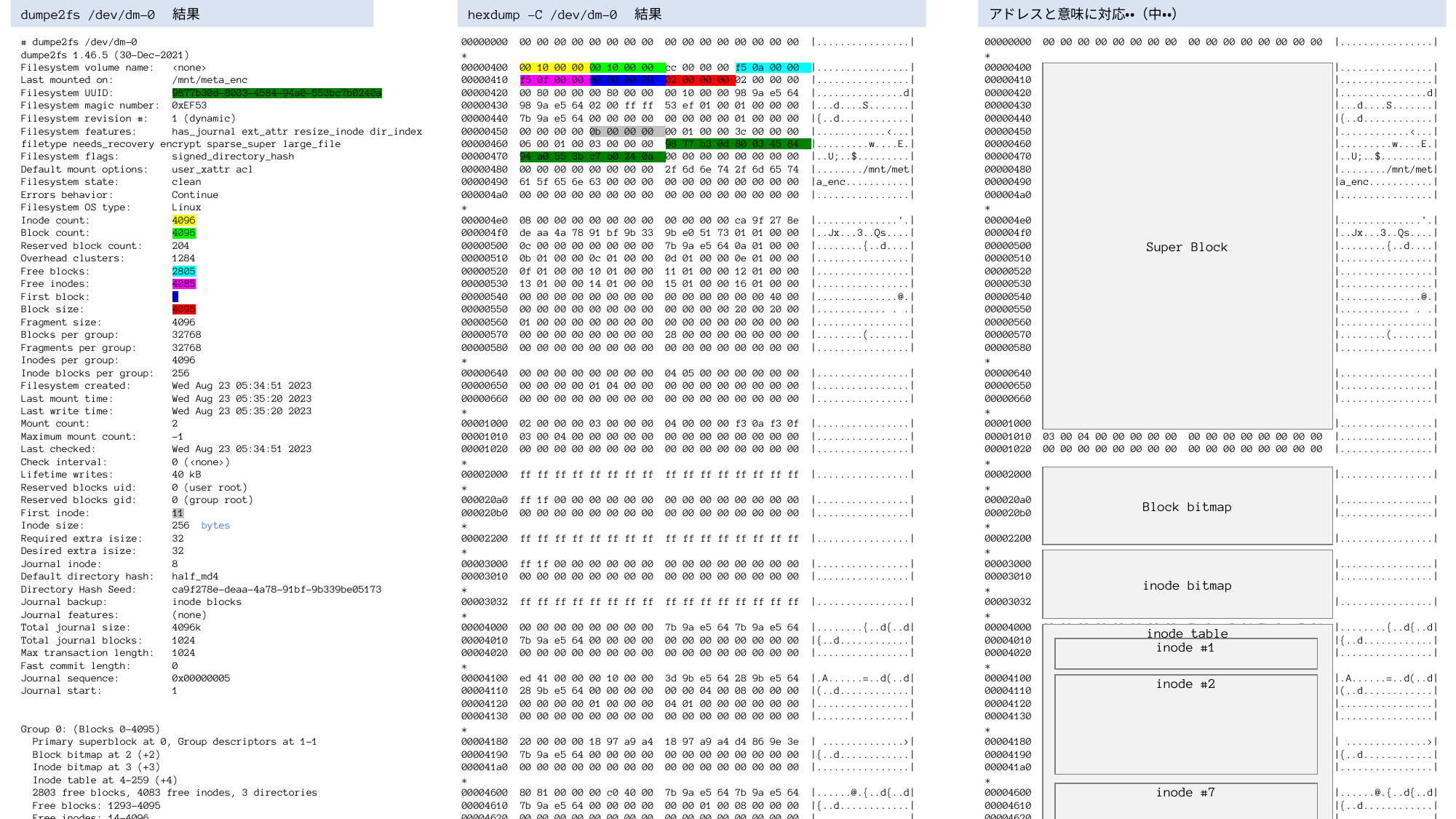

dumpe2fs /dev/dm-0　結果
hexdump –C /dev/dm-0　結果
アドレスと意味に対応・・（中・・）
# dumpe2fs /dev/dm-0
dumpe2fs 1.46.5 (30-Dec-2021)
Filesystem volume name:   <none>
Last mounted on:          /mnt/meta_enc
Filesystem UUID:          9877b30d-8003-4584-94a0-553bc7b0240a
Filesystem magic number:  0xEF53
Filesystem revision #:    1 (dynamic)
Filesystem features:      has_journal ext_attr resize_inode dir_index filetype needs_recovery encrypt sparse_super large_file
Filesystem flags:         signed_directory_hash
Default mount options:    user_xattr acl
Filesystem state:         clean
Errors behavior:          Continue
Filesystem OS type:       Linux
Inode count:              4096
Block count:              4096
Reserved block count:     204
Overhead clusters:        1284
Free blocks:              2805
Free inodes:              4085
First block:              0
Block size:               4096
Fragment size:            4096
Blocks per group:         32768
Fragments per group:      32768
Inodes per group:         4096
Inode blocks per group:   256
Filesystem created:       Wed Aug 23 05:34:51 2023
Last mount time:          Wed Aug 23 05:35:20 2023
Last write time:          Wed Aug 23 05:35:20 2023
Mount count:              2
Maximum mount count:      -1
Last checked:             Wed Aug 23 05:34:51 2023
Check interval:           0 (<none>)
Lifetime writes:          40 kB
Reserved blocks uid:      0 (user root)
Reserved blocks gid:      0 (group root)
First inode:              11
Inode size:               256  bytes
Required extra isize:     32
Desired extra isize:      32
Journal inode:            8
Default directory hash:   half_md4
Directory Hash Seed:      ca9f278e-deaa-4a78-91bf-9b339be05173
Journal backup:           inode blocks
Journal features:         (none)
Total journal size:       4096k
Total journal blocks:     1024
Max transaction length:   1024
Fast commit length:       0
Journal sequence:         0x00000005
Journal start:            1

Group 0: (Blocks 0-4095)
  Primary superblock at 0, Group descriptors at 1-1
  Block bitmap at 2 (+2)
  Inode bitmap at 3 (+3)
  Inode table at 4-259 (+4)
  2803 free blocks, 4083 free inodes, 3 directories
  Free blocks: 1293-4095
  Free inodes: 14-4096
00000000  00 00 00 00 00 00 00 00  00 00 00 00 00 00 00 00  |................|
*
00000400  00 10 00 00 00 10 00 00  cc 00 00 00 f5 0a 00 00  |................|
00000410  f5 0f 00 00 00 00 00 00  02 00 00 00 02 00 00 00  |................|
00000420  00 80 00 00 00 80 00 00  00 10 00 00 98 9a e5 64  |...............d|
00000430  98 9a e5 64 02 00 ff ff  53 ef 01 00 01 00 00 00  |...d....S.......|
00000440  7b 9a e5 64 00 00 00 00  00 00 00 00 01 00 00 00  |{..d............|
00000450  00 00 00 00 0b 00 00 00  00 01 00 00 3c 00 00 00  |............<...|
00000460  06 00 01 00 03 00 00 00  98 77 b3 0d 80 03 45 84  |.........w....E.|
00000470  94 a0 55 3b c7 b0 24 0a  00 00 00 00 00 00 00 00  |..U;..$.........|
00000480  00 00 00 00 00 00 00 00  2f 6d 6e 74 2f 6d 65 74  |......../mnt/met|
00000490  61 5f 65 6e 63 00 00 00  00 00 00 00 00 00 00 00  |a_enc...........|
000004a0  00 00 00 00 00 00 00 00  00 00 00 00 00 00 00 00  |................|
*
000004e0  08 00 00 00 00 00 00 00  00 00 00 00 ca 9f 27 8e  |..............'.|
000004f0  de aa 4a 78 91 bf 9b 33  9b e0 51 73 01 01 00 00  |..Jx...3..Qs....|
00000500  0c 00 00 00 00 00 00 00  7b 9a e5 64 0a 01 00 00  |........{..d....|
00000510  0b 01 00 00 0c 01 00 00  0d 01 00 00 0e 01 00 00  |................|
00000520  0f 01 00 00 10 01 00 00  11 01 00 00 12 01 00 00  |................|
00000530  13 01 00 00 14 01 00 00  15 01 00 00 16 01 00 00  |................|
00000540  00 00 00 00 00 00 00 00  00 00 00 00 00 00 40 00  |..............@.|
00000550  00 00 00 00 00 00 00 00  00 00 00 00 20 00 20 00  |............ . .|
00000560  01 00 00 00 00 00 00 00  00 00 00 00 00 00 00 00  |................|
00000570  00 00 00 00 00 00 00 00  28 00 00 00 00 00 00 00  |........(.......|
00000580  00 00 00 00 00 00 00 00  00 00 00 00 00 00 00 00  |................|
*
00000640  00 00 00 00 00 00 00 00  04 05 00 00 00 00 00 00  |................|
00000650  00 00 00 00 01 04 00 00  00 00 00 00 00 00 00 00  |................|
00000660  00 00 00 00 00 00 00 00  00 00 00 00 00 00 00 00  |................|
*
00001000  02 00 00 00 03 00 00 00  04 00 00 00 f3 0a f3 0f  |................|
00001010  03 00 04 00 00 00 00 00  00 00 00 00 00 00 00 00  |................|
00001020  00 00 00 00 00 00 00 00  00 00 00 00 00 00 00 00  |................|
*
00002000  ff ff ff ff ff ff ff ff  ff ff ff ff ff ff ff ff  |................|
*
000020a0  ff 1f 00 00 00 00 00 00  00 00 00 00 00 00 00 00  |................|
000020b0  00 00 00 00 00 00 00 00  00 00 00 00 00 00 00 00  |................|
*
00002200  ff ff ff ff ff ff ff ff  ff ff ff ff ff ff ff ff  |................|
*
00003000  ff 1f 00 00 00 00 00 00  00 00 00 00 00 00 00 00  |................|
00003010  00 00 00 00 00 00 00 00  00 00 00 00 00 00 00 00  |................|
*
00003032  ff ff ff ff ff ff ff ff  ff ff ff ff ff ff ff ff  |................|
*
00004000  00 00 00 00 00 00 00 00  7b 9a e5 64 7b 9a e5 64  |........{..d{..d|
00004010  7b 9a e5 64 00 00 00 00  00 00 00 00 00 00 00 00  |{..d............|
00004020  00 00 00 00 00 00 00 00  00 00 00 00 00 00 00 00  |................|
*
00004100  ed 41 00 00 00 10 00 00  3d 9b e5 64 28 9b e5 64  |.A......=..d(..d|
00004110  28 9b e5 64 00 00 00 00  00 00 04 00 08 00 00 00  |(..d............|
00004120  00 00 00 00 01 00 00 00  04 01 00 00 00 00 00 00  |................|
00004130  00 00 00 00 00 00 00 00  00 00 00 00 00 00 00 00  |................|
*
00004180  20 00 00 00 18 97 a9 a4  18 97 a9 a4 d4 86 9e 3e  | ..............>|
00004190  7b 9a e5 64 00 00 00 00  00 00 00 00 00 00 00 00  |{..d............|
000041a0  00 00 00 00 00 00 00 00  00 00 00 00 00 00 00 00  |................|
*
00004600  80 81 00 00 00 c0 40 00  7b 9a e5 64 7b 9a e5 64  |......@.{..d{..d|
00004610  7b 9a e5 64 00 00 00 00  00 00 01 00 08 00 00 00  |{..d............|
00004620  00 00 00 00 00 00 00 00  00 00 00 00 00 00 00 00  |................|
*
00004650  00 00 00 00 00 00 00 00  00 00 00 00 09 01 00 00  |................|
00004660  00 00 00 00 00 00 00 00  00 00 00 00 01 00 00 00  |................|
00004670  00 00 00 00 00 00 00 00  00 00 00 00 00 00 00 00  |................|
00004680  20 00 00 00 00 00 00 00  00 00 00 00 00 00 00 00  | ...............|
00004690  7b 9a e5 64 00 00 00 00  00 00 00 00 00 00 00 00  |{..d............|
00000000  00 00 00 00 00 00 00 00  00 00 00 00 00 00 00 00  |................|
*
00000400  00 10 00 00 00 10 00 00  cc 00 00 00 f5 0a 00 00  |................|
00000410  f5 0f 00 00 00 00 00 00  02 00 00 00 02 00 00 00  |................|
00000420  00 80 00 00 00 80 00 00  00 10 00 00 98 9a e5 64  |...............d|
00000430  98 9a e5 64 02 00 ff ff  53 ef 01 00 01 00 00 00  |...d....S.......|
00000440  7b 9a e5 64 00 00 00 00  00 00 00 00 01 00 00 00  |{..d............|
00000450  00 00 00 00 0b 00 00 00  00 01 00 00 3c 00 00 00  |............<...|
00000460  06 00 01 00 03 00 00 00  98 77 b3 0d 80 03 45 84  |.........w....E.|
00000470  94 a0 55 3b c7 b0 24 0a  00 00 00 00 00 00 00 00  |..U;..$.........|
00000480  00 00 00 00 00 00 00 00  2f 6d 6e 74 2f 6d 65 74  |......../mnt/met|
00000490  61 5f 65 6e 63 00 00 00  00 00 00 00 00 00 00 00  |a_enc...........|
000004a0  00 00 00 00 00 00 00 00  00 00 00 00 00 00 00 00  |................|
*
000004e0  08 00 00 00 00 00 00 00  00 00 00 00 ca 9f 27 8e  |..............'.|
000004f0  de aa 4a 78 91 bf 9b 33  9b e0 51 73 01 01 00 00  |..Jx...3..Qs....|
00000500  0c 00 00 00 00 00 00 00  7b 9a e5 64 0a 01 00 00  |........{..d....|
00000510  0b 01 00 00 0c 01 00 00  0d 01 00 00 0e 01 00 00  |................|
00000520  0f 01 00 00 10 01 00 00  11 01 00 00 12 01 00 00  |................|
00000530  13 01 00 00 14 01 00 00  15 01 00 00 16 01 00 00  |................|
00000540  00 00 00 00 00 00 00 00  00 00 00 00 00 00 40 00  |..............@.|
00000550  00 00 00 00 00 00 00 00  00 00 00 00 20 00 20 00  |............ . .|
00000560  01 00 00 00 00 00 00 00  00 00 00 00 00 00 00 00  |................|
00000570  00 00 00 00 00 00 00 00  28 00 00 00 00 00 00 00  |........(.......|
00000580  00 00 00 00 00 00 00 00  00 00 00 00 00 00 00 00  |................|
*
00000640  00 00 00 00 00 00 00 00  04 05 00 00 00 00 00 00  |................|
00000650  00 00 00 00 01 04 00 00  00 00 00 00 00 00 00 00  |................|
00000660  00 00 00 00 00 00 00 00  00 00 00 00 00 00 00 00  |................|
*
00001000  02 00 00 00 03 00 00 00  04 00 00 00 f3 0a f3 0f  |................|
00001010  03 00 04 00 00 00 00 00  00 00 00 00 00 00 00 00  |................|
00001020  00 00 00 00 00 00 00 00  00 00 00 00 00 00 00 00  |................|
*
00002000  ff ff ff ff ff ff ff ff  ff ff ff ff ff ff ff ff  |................|
*
000020a0  ff 1f 00 00 00 00 00 00  00 00 00 00 00 00 00 00  |................|
000020b0  00 00 00 00 00 00 00 00  00 00 00 00 00 00 00 00  |................|
*
00002200  ff ff ff ff ff ff ff ff  ff ff ff ff ff ff ff ff  |................|
*
00003000  ff 1f 00 00 00 00 00 00  00 00 00 00 00 00 00 00  |................|
00003010  00 00 00 00 00 00 00 00  00 00 00 00 00 00 00 00  |................|
*
00003032  ff ff ff ff ff ff ff ff  ff ff ff ff ff ff ff ff  |................|
*
00004000  00 00 00 00 00 00 00 00  7b 9a e5 64 7b 9a e5 64  |........{..d{..d|
00004010  7b 9a e5 64 00 00 00 00  00 00 00 00 00 00 00 00  |{..d............|
00004020  00 00 00 00 00 00 00 00  00 00 00 00 00 00 00 00  |................|
*
00004100  ed 41 00 00 00 10 00 00  3d 9b e5 64 28 9b e5 64  |.A......=..d(..d|
00004110  28 9b e5 64 00 00 00 00  00 00 04 00 08 00 00 00  |(..d............|
00004120  00 00 00 00 01 00 00 00  04 01 00 00 00 00 00 00  |................|
00004130  00 00 00 00 00 00 00 00  00 00 00 00 00 00 00 00  |................|
*
00004180  20 00 00 00 18 97 a9 a4  18 97 a9 a4 d4 86 9e 3e  | ..............>|
00004190  7b 9a e5 64 00 00 00 00  00 00 00 00 00 00 00 00  |{..d............|
000041a0  00 00 00 00 00 00 00 00  00 00 00 00 00 00 00 00  |................|
*
00004600  80 81 00 00 00 c0 40 00  7b 9a e5 64 7b 9a e5 64  |......@.{..d{..d|
00004610  7b 9a e5 64 00 00 00 00  00 00 01 00 08 00 00 00  |{..d............|
00004620  00 00 00 00 00 00 00 00  00 00 00 00 00 00 00 00  |................|
*
00004650  00 00 00 00 00 00 00 00  00 00 00 00 09 01 00 00  |................|
00004660  00 00 00 00 00 00 00 00  00 00 00 00 01 00 00 00  |................|
00004670  00 00 00 00 00 00 00 00  00 00 00 00 00 00 00 00  |................|
00004680  20 00 00 00 00 00 00 00  00 00 00 00 00 00 00 00  | ...............|
00004690  7b 9a e5 64 00 00 00 00  00 00 00 00 00 00 00 00  |{..d............|
Super Block
Block bitmap
inode bitmap
inode table

inode #1
inode #2
inode #7